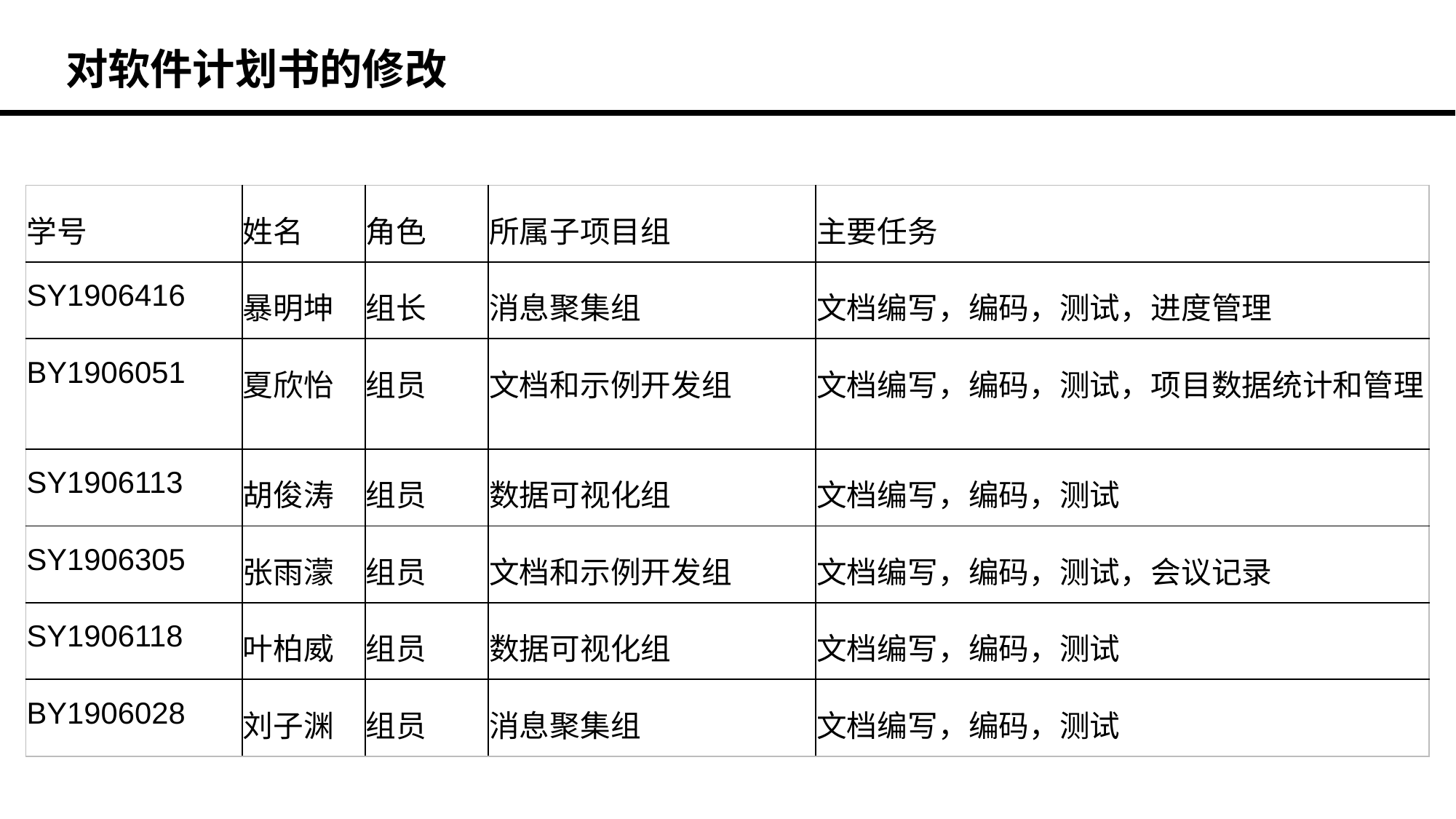

对软件计划书的修改
| 学号 | 姓名 | 角色 | 所属子项目组 | 主要任务 |
| --- | --- | --- | --- | --- |
| SY1906416 | 暴明坤 | 组长 | 消息聚集组 | 文档编写，编码，测试，进度管理 |
| BY1906051 | 夏欣怡 | 组员 | 文档和示例开发组 | 文档编写，编码，测试，项目数据统计和管理 |
| SY1906113 | 胡俊涛 | 组员 | 数据可视化组 | 文档编写，编码，测试 |
| SY1906305 | 张雨濛 | 组员 | 文档和示例开发组 | 文档编写，编码，测试，会议记录 |
| SY1906118 | 叶柏威 | 组员 | 数据可视化组 | 文档编写，编码，测试 |
| BY1906028 | 刘子渊 | 组员 | 消息聚集组 | 文档编写，编码，测试 |